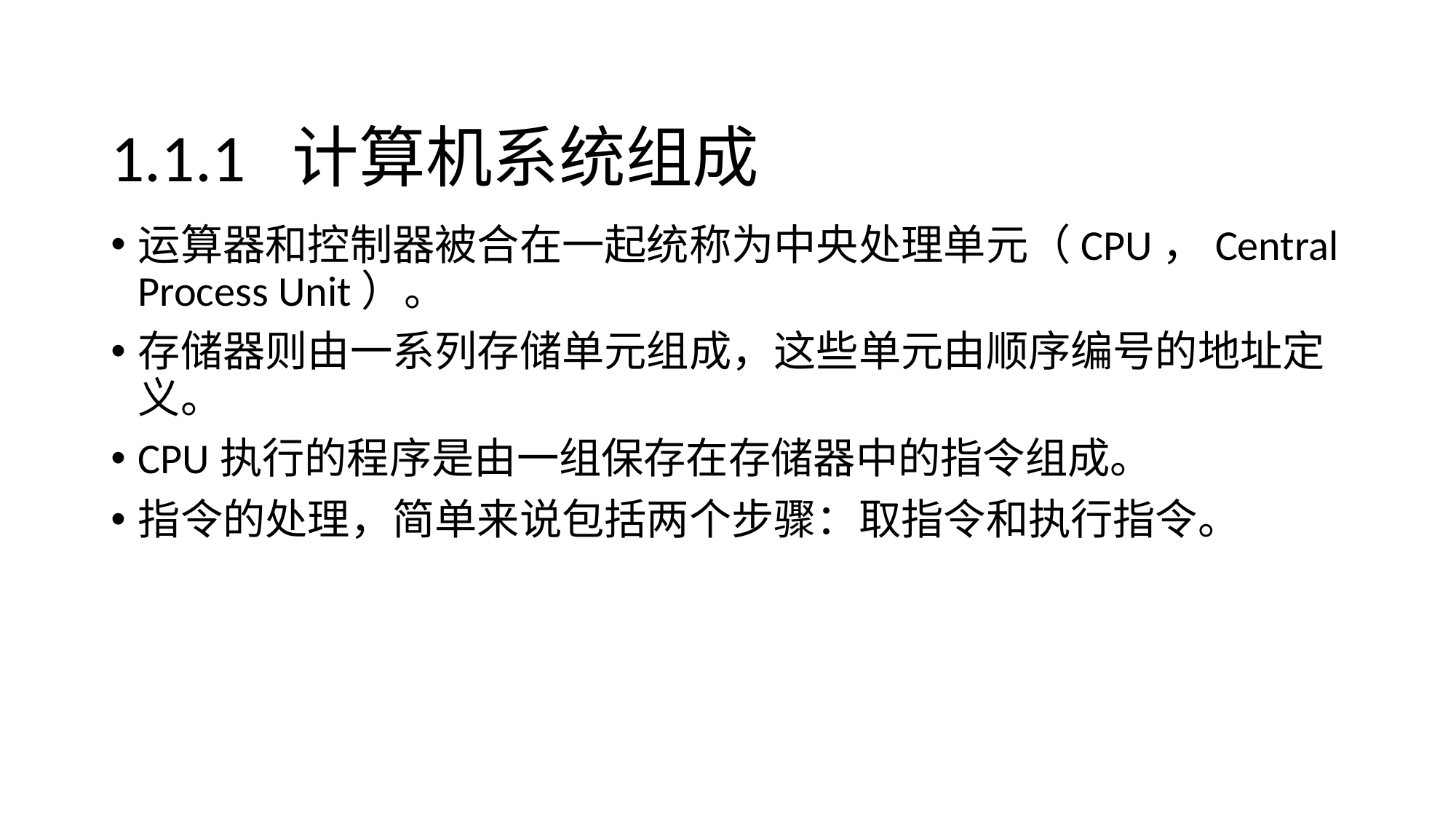

# 1.1.1  计算机系统组成
运算器和控制器被合在一起统称为中央处理单元（CPU，Central Process Unit）。
存储器则由一系列存储单元组成，这些单元由顺序编号的地址定义。
CPU执行的程序是由一组保存在存储器中的指令组成。
指令的处理，简单来说包括两个步骤：取指令和执行指令。
4